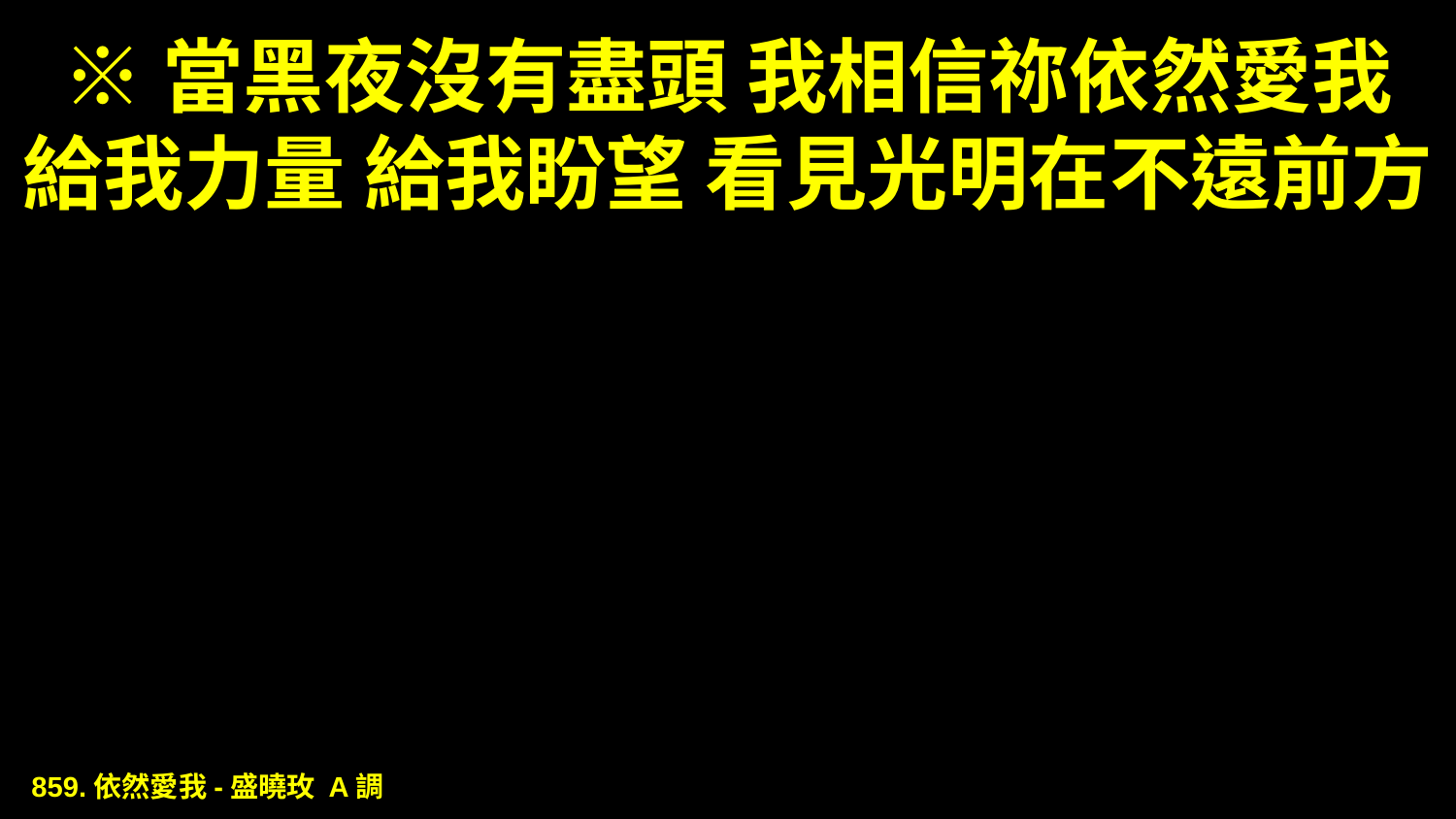

# ※當黑夜沒有盡頭 我相信祢依然愛我 給我力量 給我盼望 看見光明在不遠前方
859.依然愛我-盛曉玫 A調